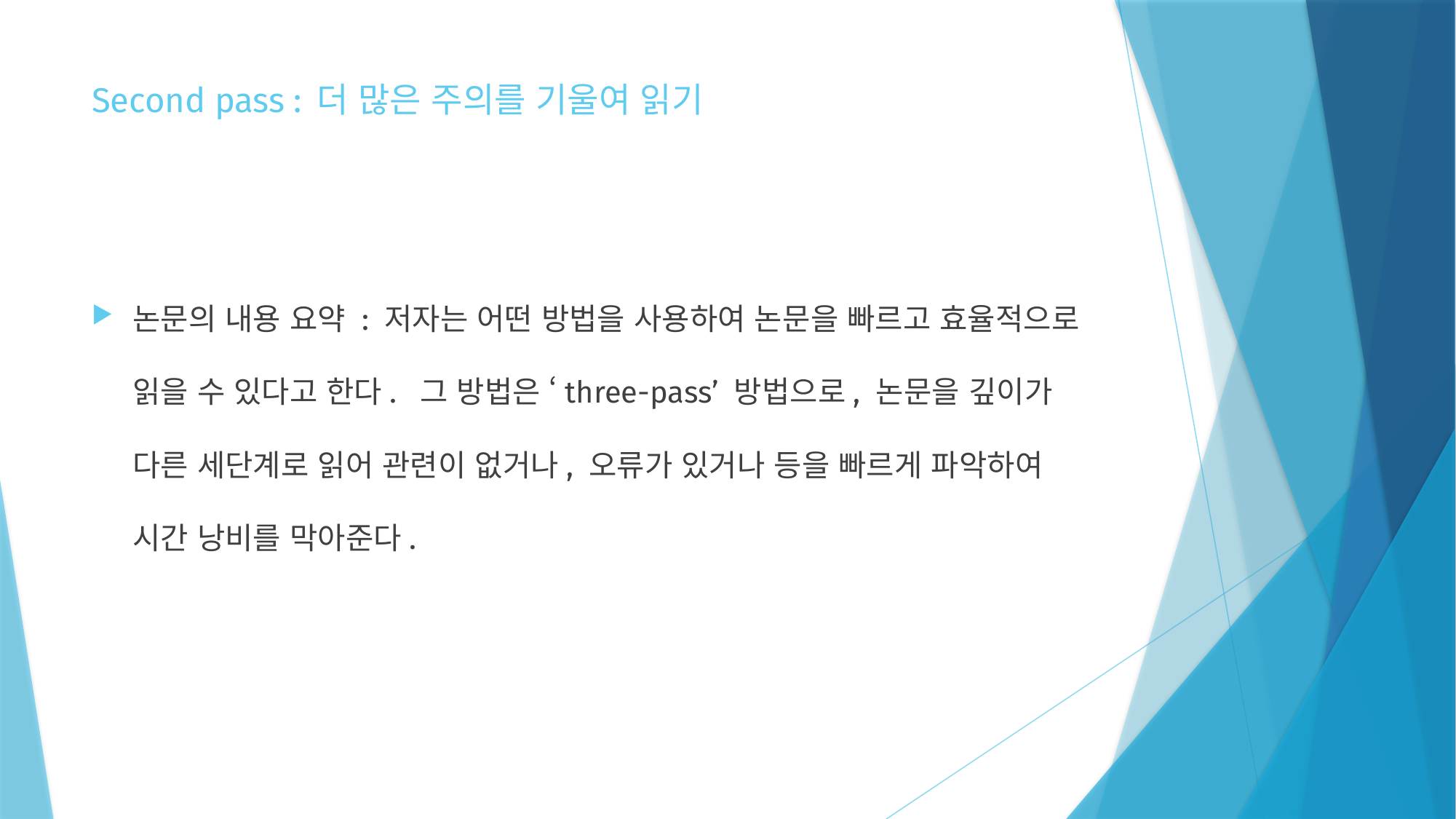

# Second pass : 더 많은 주의를 기울여 읽기
논문의 내용 요약 : 저자는 어떤 방법을 사용하여 논문을 빠르고 효율적으로 읽을 수 있다고 한다.  그 방법은 ‘three-pass’ 방법으로, 논문을 깊이가 다른 세단계로 읽어 관련이 없거나, 오류가 있거나 등을 빠르게 파악하여 시간 낭비를 막아준다.